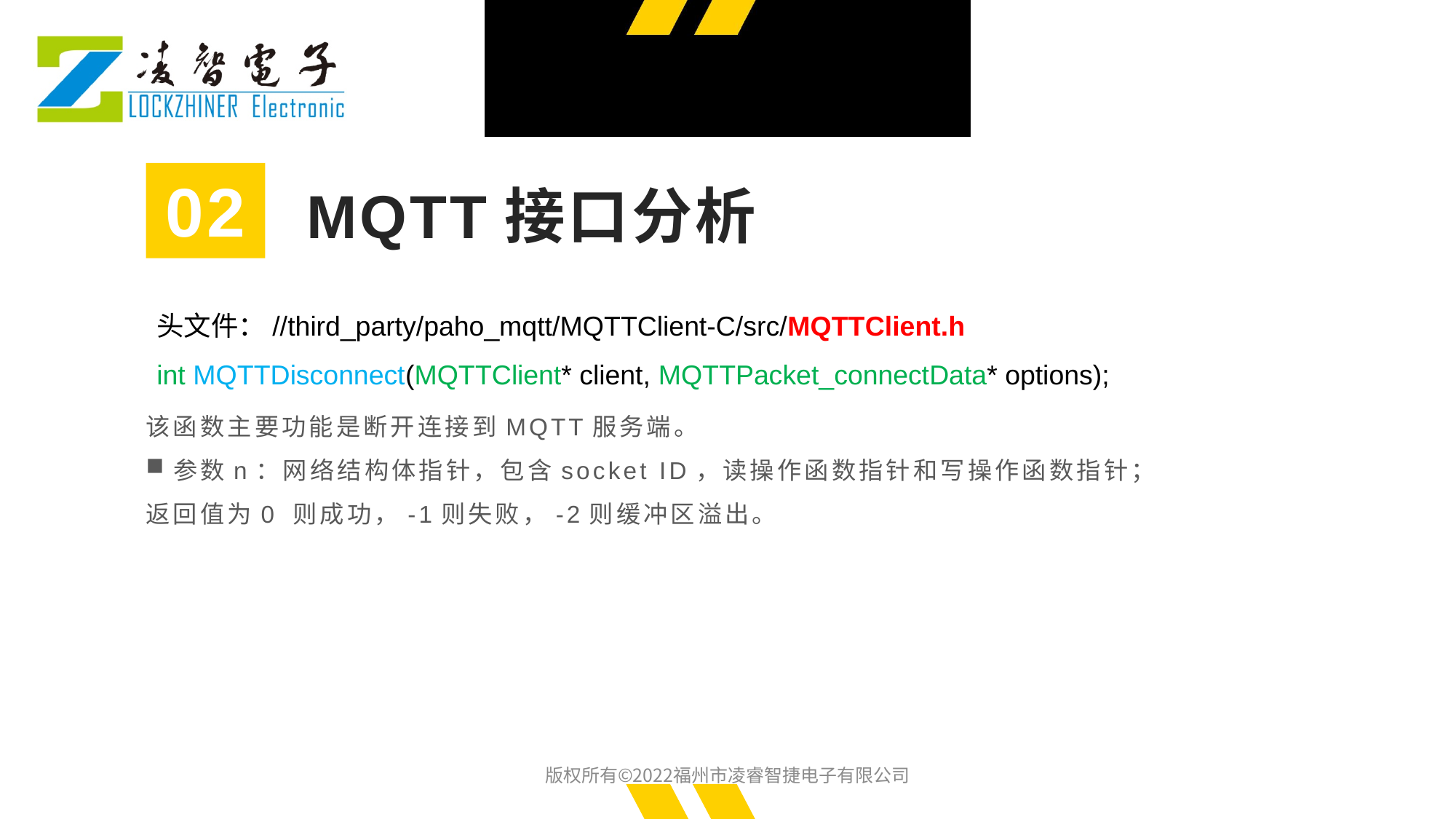

02
MQTT接口分析
头文件：//third_party/paho_mqtt/MQTTClient-C/src/MQTTClient.h
int MQTTDisconnect(MQTTClient* client, MQTTPacket_connectData* options);
该函数主要功能是断开连接到MQTT服务端。
参数n：网络结构体指针，包含socket ID，读操作函数指针和写操作函数指针；
返回值为0 则成功，-1则失败，-2则缓冲区溢出。
版权所有©2022福州市凌睿智捷电子有限公司
12